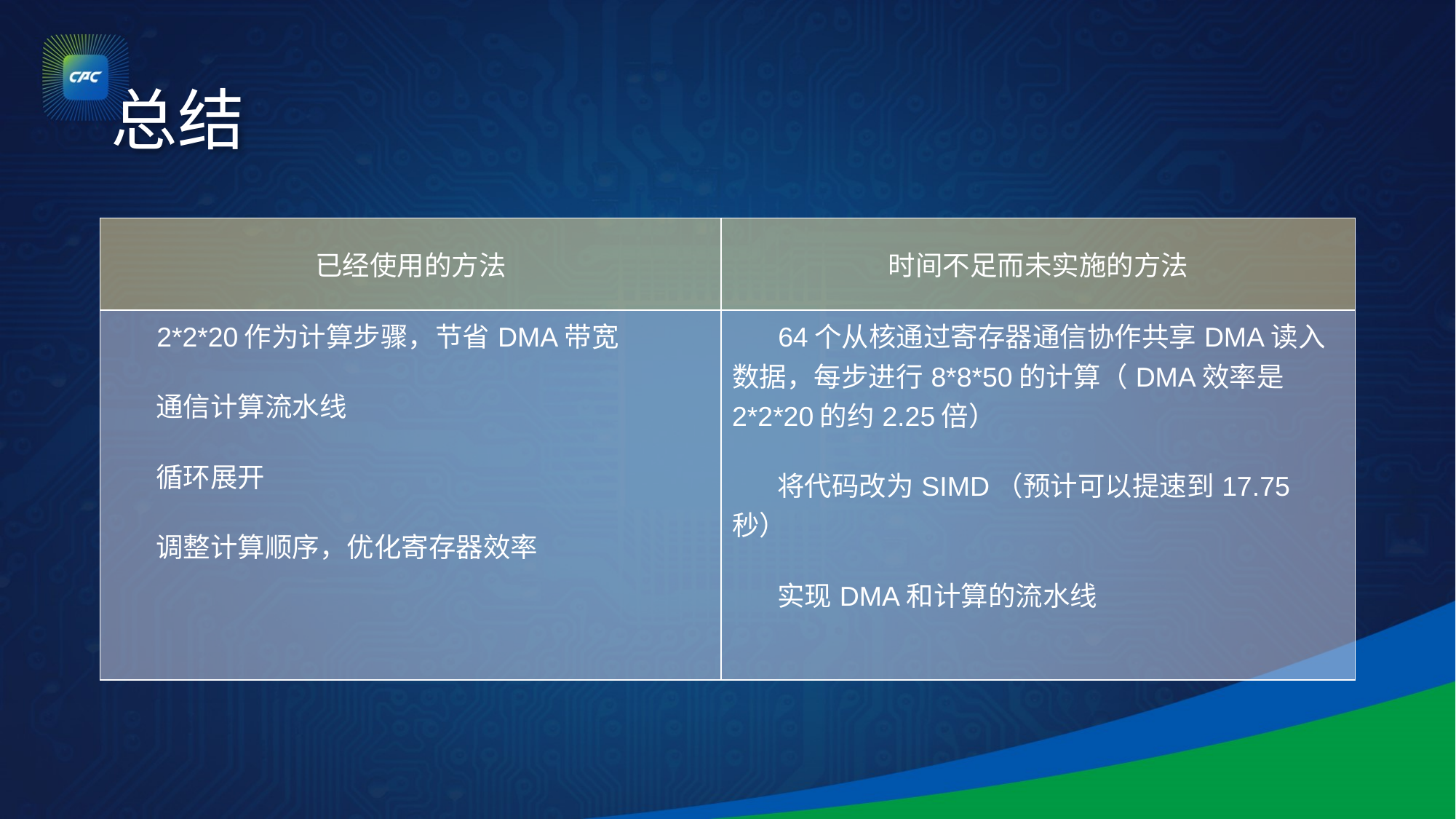

# 总结
| 已经使用的方法 | 时间不足而未实施的方法 |
| --- | --- |
| 2\*2\*20作为计算步骤，节省DMA带宽 通信计算流水线 循环展开 调整计算顺序，优化寄存器效率 | 64个从核通过寄存器通信协作共享DMA读入数据，每步进行8\*8\*50的计算（DMA效率是2\*2\*20的约2.25倍） 将代码改为SIMD（预计可以提速到17.75秒） 实现DMA和计算的流水线 |